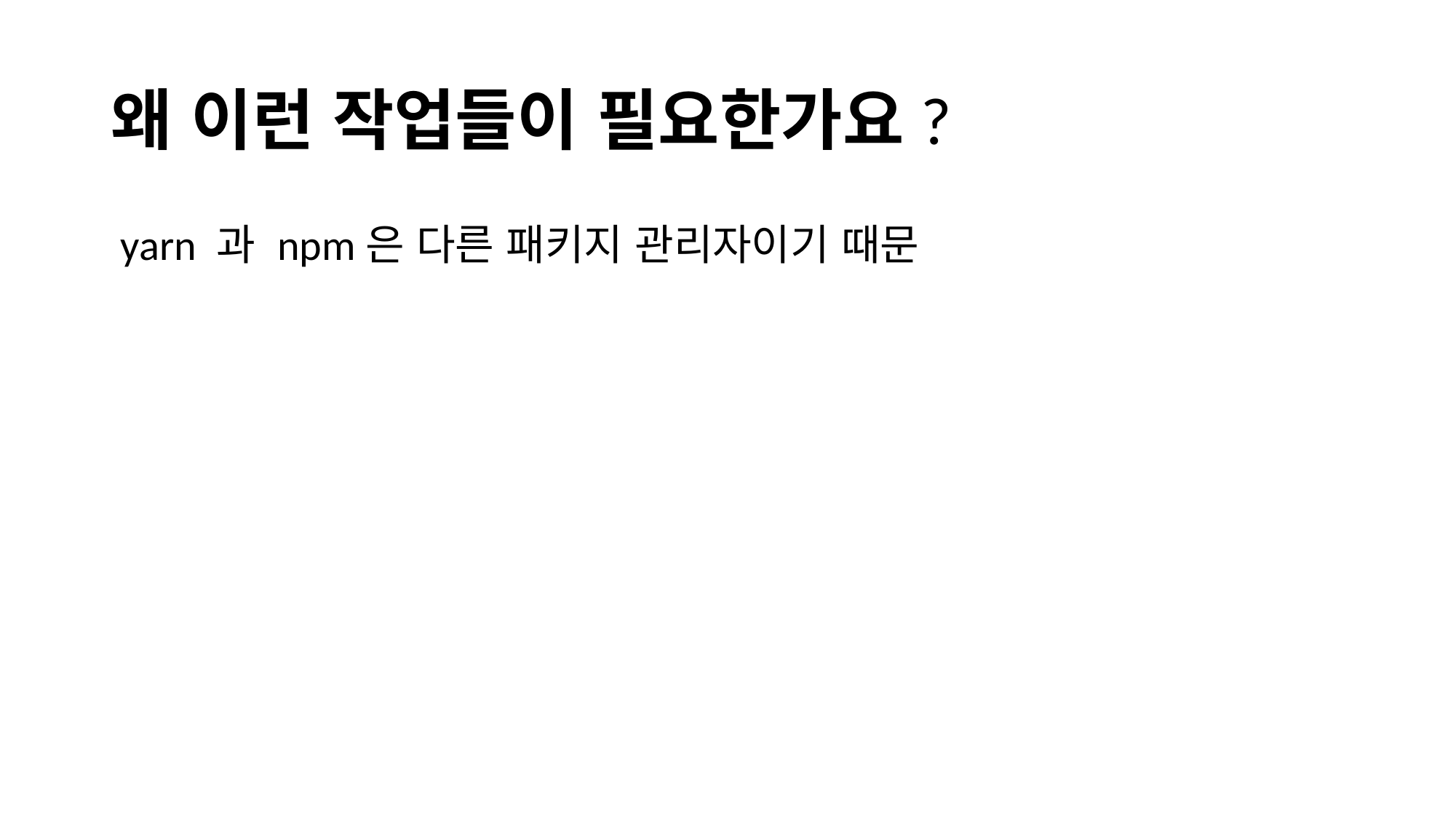

# 왜 이런 작업들이 필요한가요?
 yarn 과 npm은 다른 패키지 관리자이기 때문